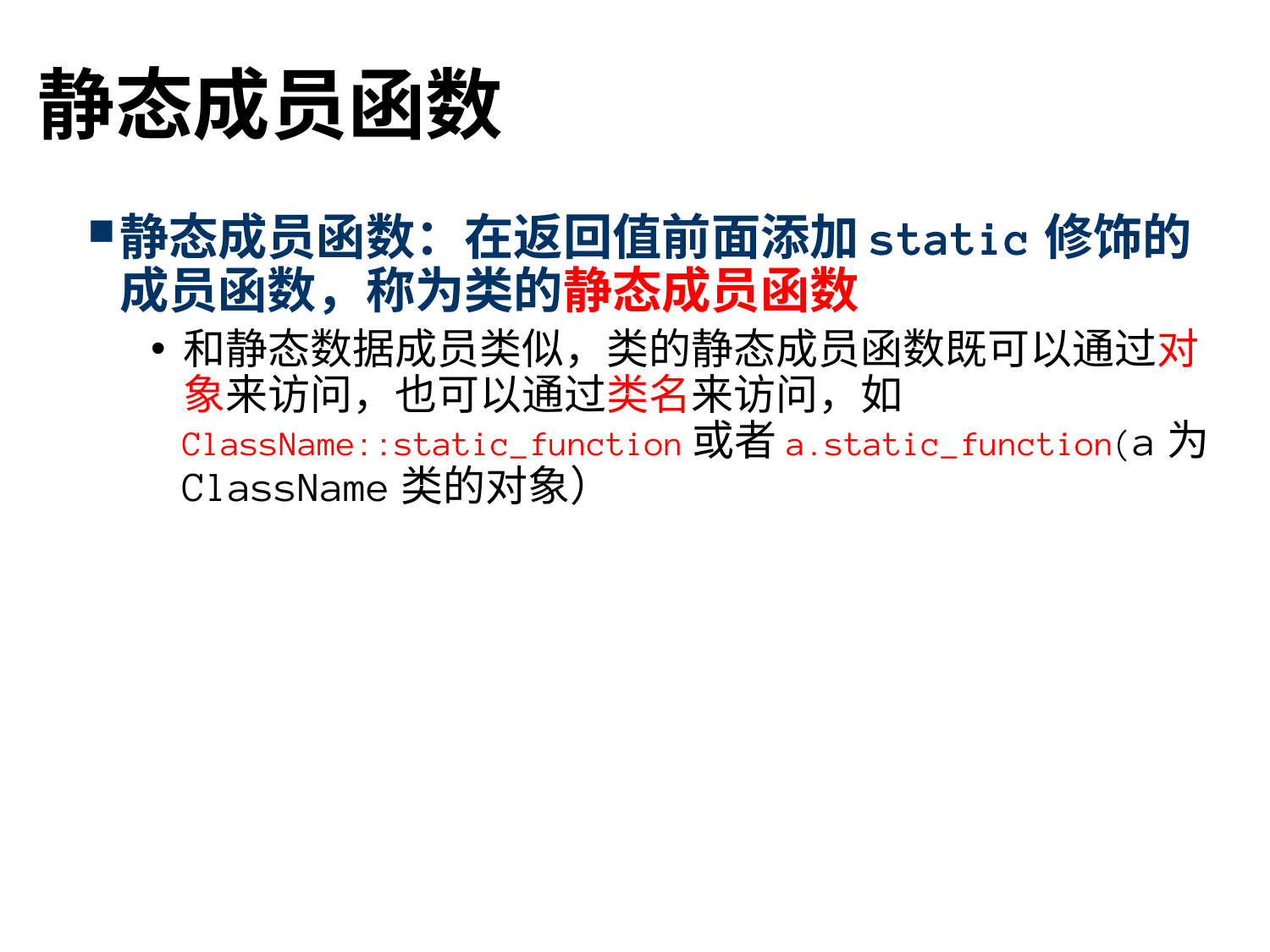

# 静态成员函数
静态成员函数：在返回值前面添加static修饰的成员函数，称为类的静态成员函数
和静态数据成员类似，类的静态成员函数既可以通过对象来访问，也可以通过类名来访问，如ClassName::static_function或者a.static_function(a为ClassName类的对象）